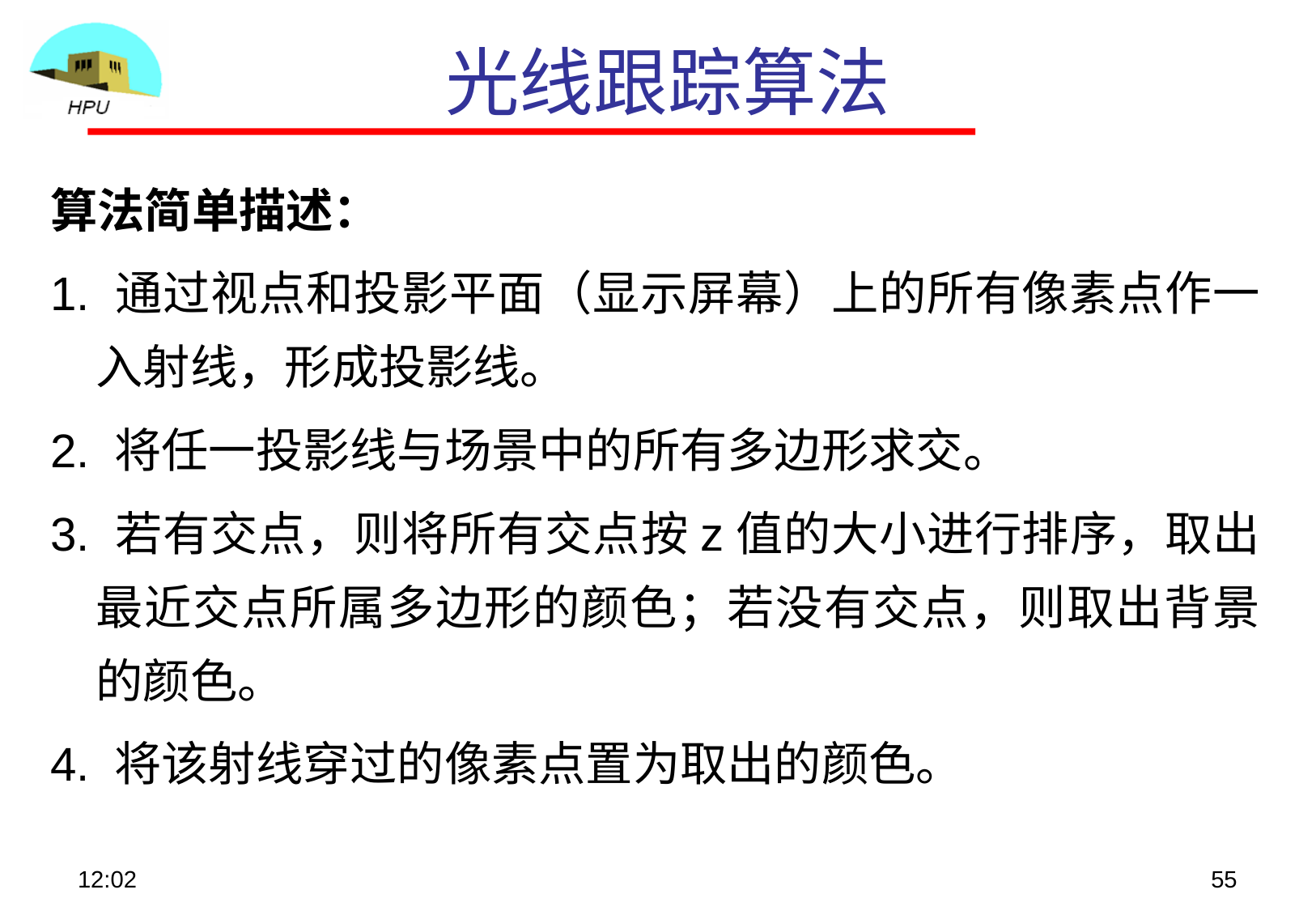

#
光线跟踪算法
算法简单描述：
1. 通过视点和投影平面（显示屏幕）上的所有像素点作一入射线，形成投影线。
2. 将任一投影线与场景中的所有多边形求交。
3. 若有交点，则将所有交点按z值的大小进行排序，取出最近交点所属多边形的颜色；若没有交点，则取出背景的颜色。
4. 将该射线穿过的像素点置为取出的颜色。
12:02
55